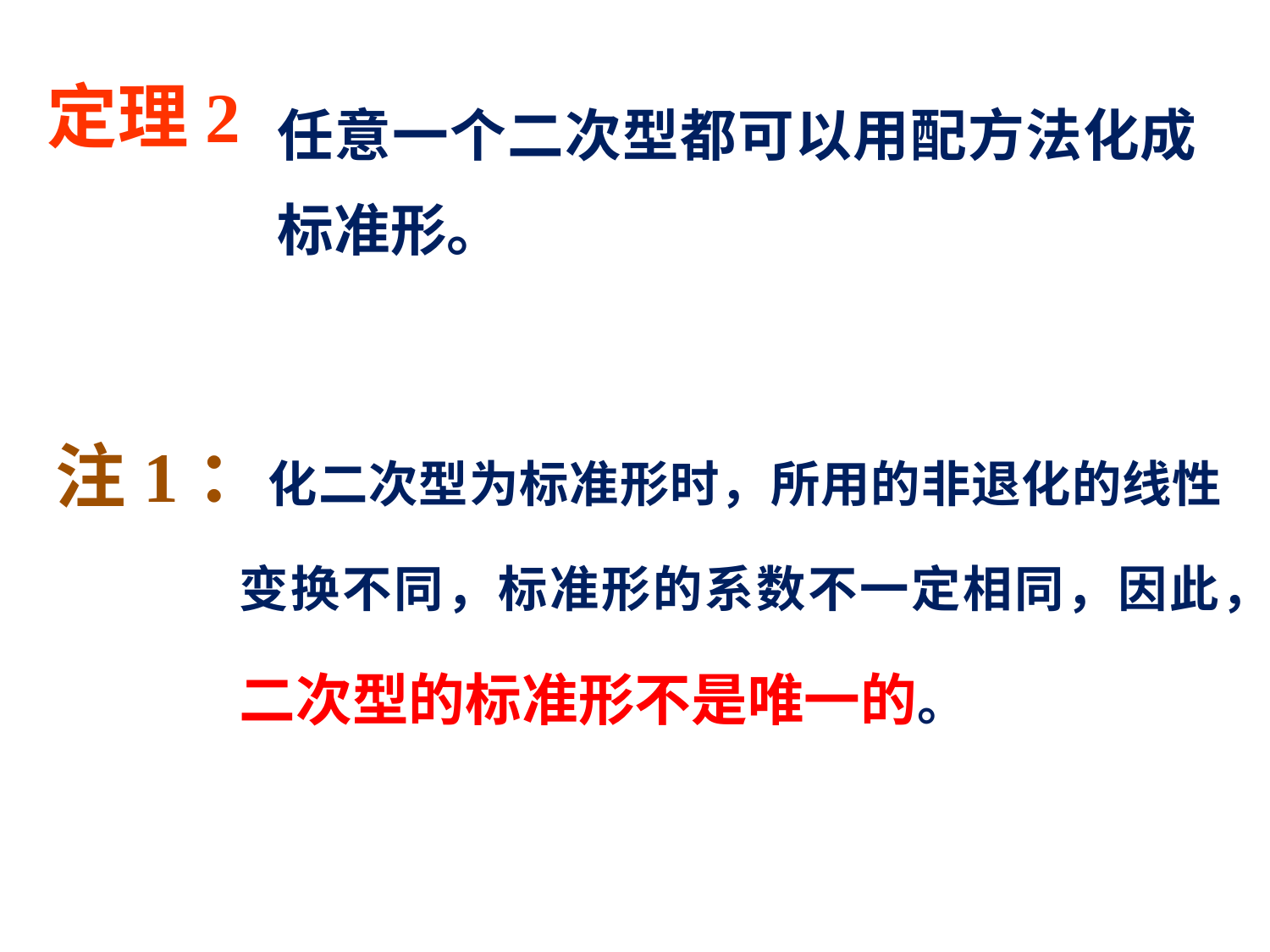

定理2
任意一个二次型都可以用配方法化成标准形。
注1：化二次型为标准形时，所用的非退化的线性变换不同，标准形的系数不一定相同，因此，二次型的标准形不是唯一的。